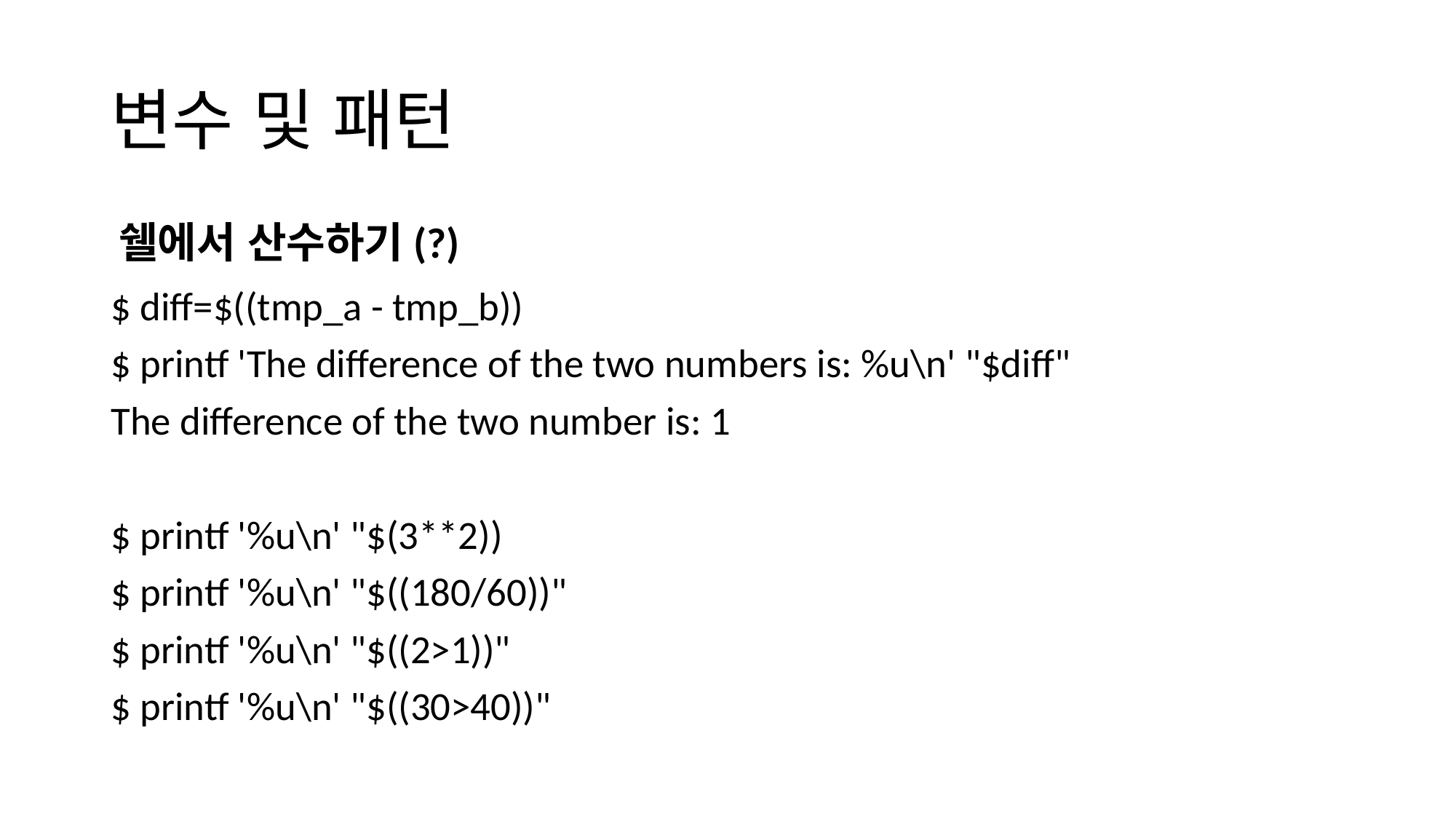

# 변수 및 패턴
쉘에서 산수하기(?)
$ diff=$((tmp_a - tmp_b))
$ printf 'The difference of the two numbers is: %u\n' "$diff"
The difference of the two number is: 1

$ printf '%u\n' "$(3**2))
$ printf '%u\n' "$((180/60))"
$ printf '%u\n' "$((2>1))"
$ printf '%u\n' "$((30>40))"